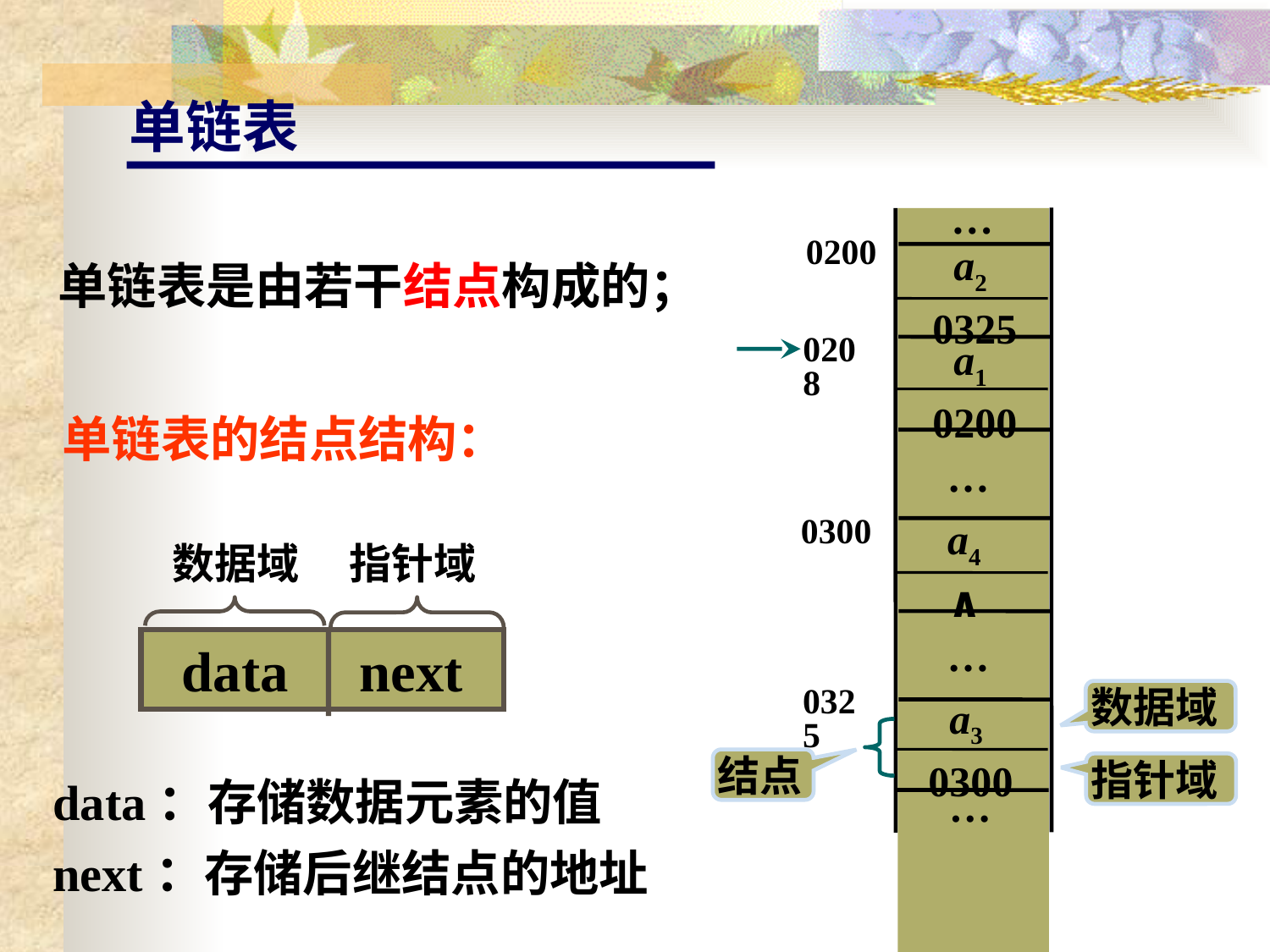

单链表

…

  a2
0325
0200

  a1
0200
0208

…
  a4
  ∧
0300

…
  a3
0300
0325

…

单链表是由若干结点构成的；
单链表的结点结构：
  data     next

数据域

指针域
数据域

结点
data：存储数据元素的值
next：存储后继结点的地址
指针域